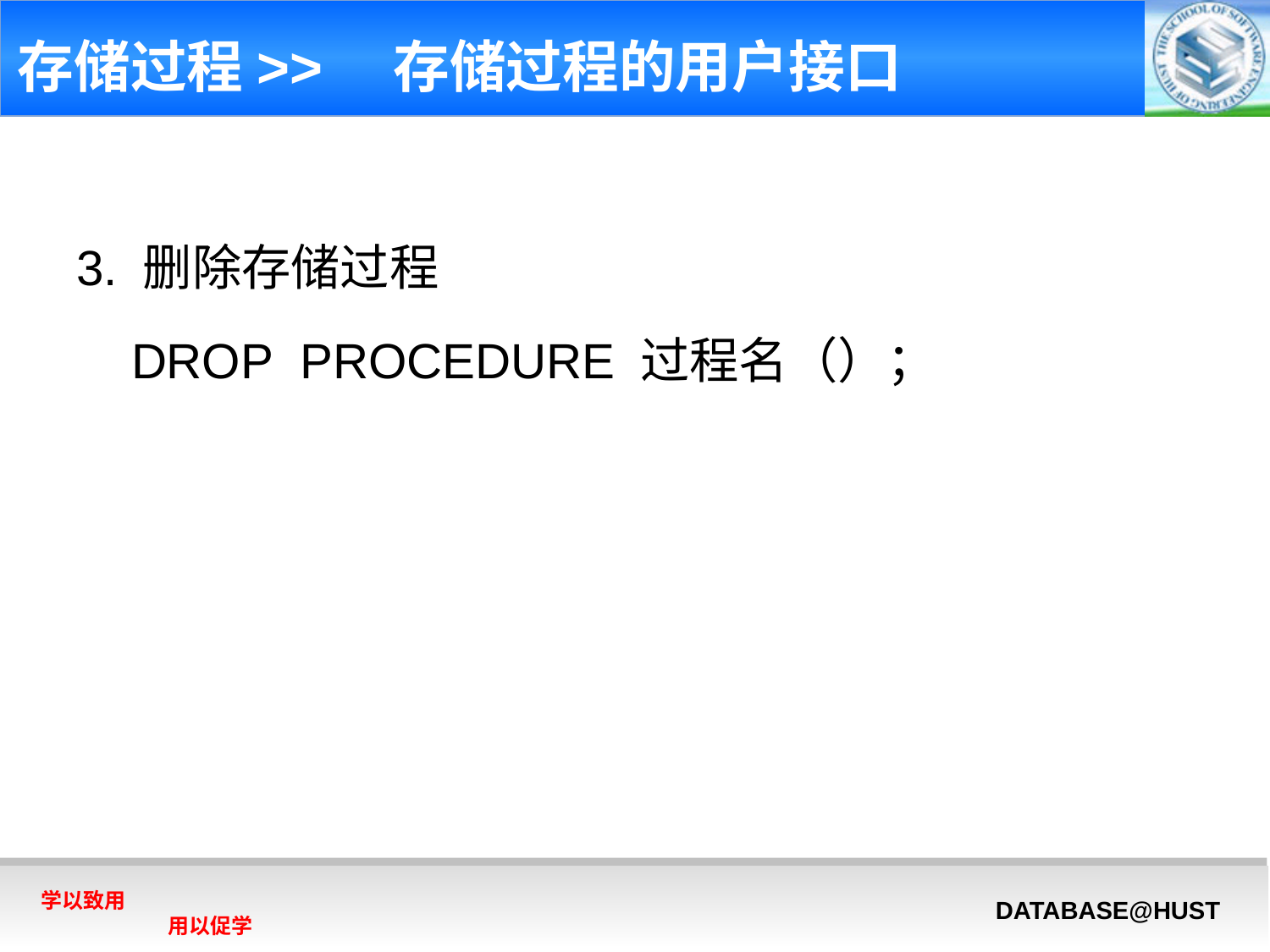

# 存储过程>>　存储过程的用户接口
3. 删除存储过程
    DROP  PROCEDURE 过程名（）；